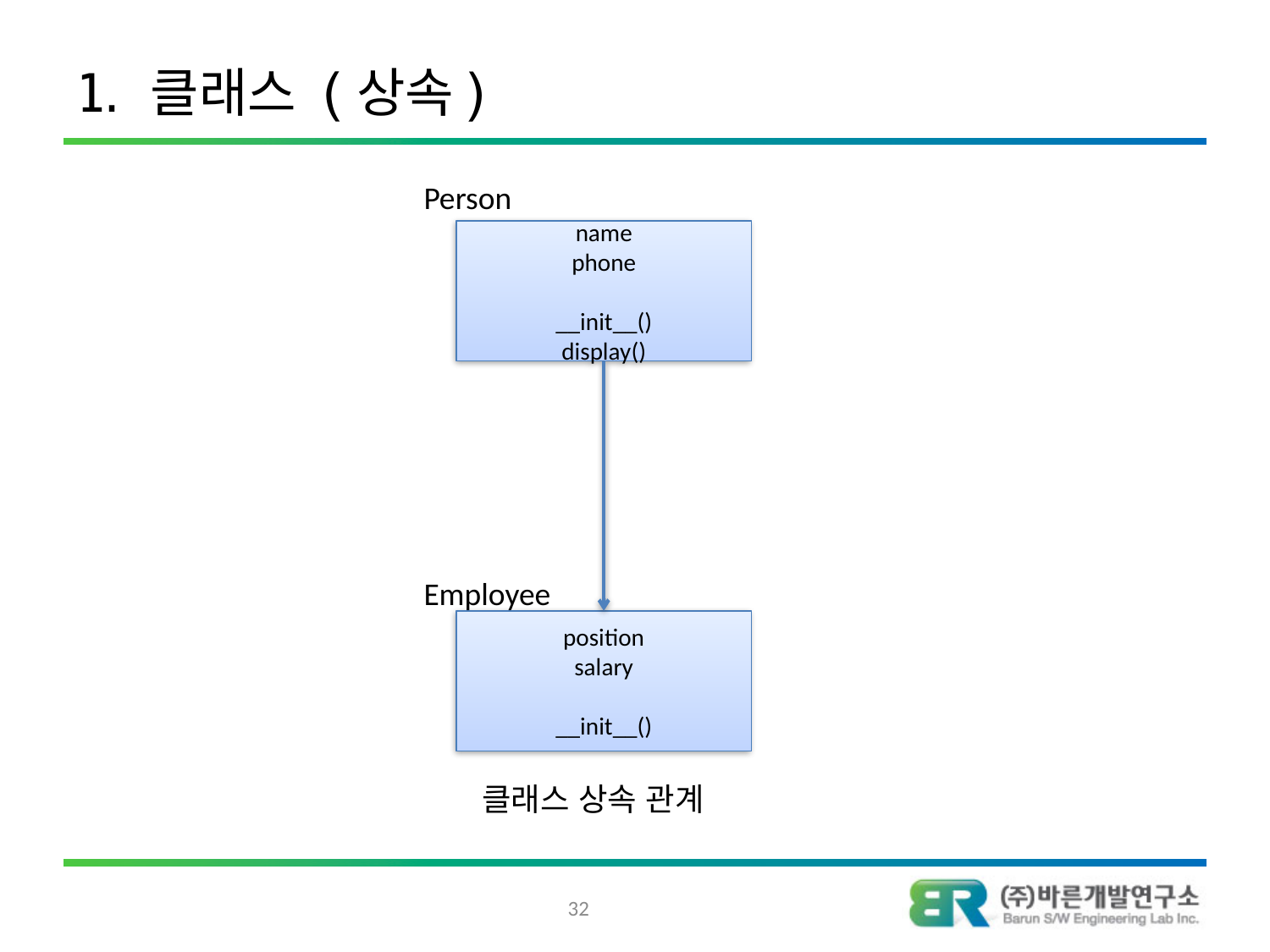

# 1. 클래스 (상속)
Person

name
phone

__init__()
display()
Employee
position
salary

__init__()
클래스 상속 관계
32